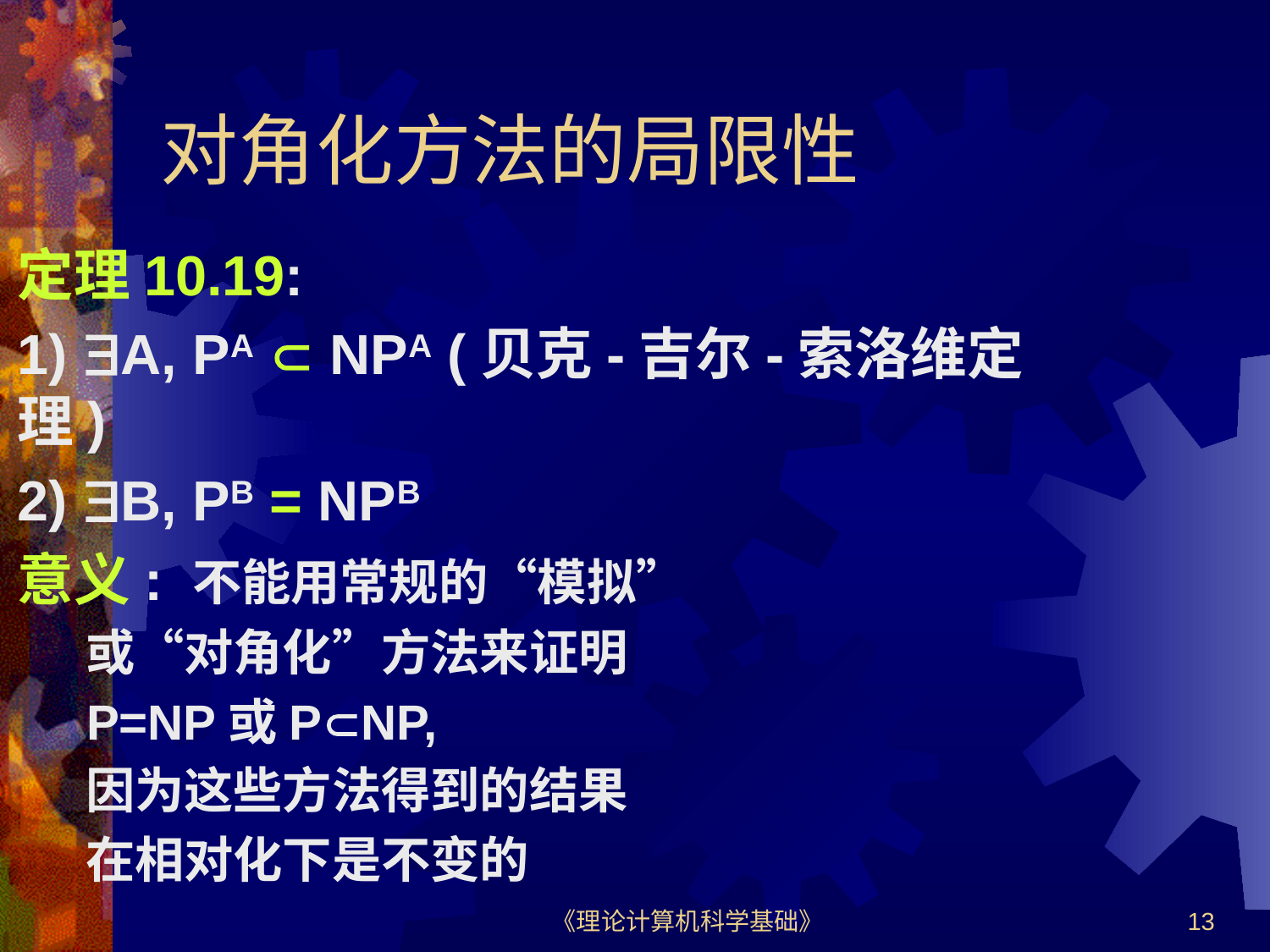

# 对角化方法的局限性
定理10.19:
1) ∃A, PA ⊂ NPA (贝克-吉尔-索洛维定理)
2) ∃B, PB = NPB
意义: 不能用常规的“模拟”
     或“对角化”方法来证明
     P=NP或P⊂NP,
     因为这些方法得到的结果
     在相对化下是不变的
《理论计算机科学基础》
13